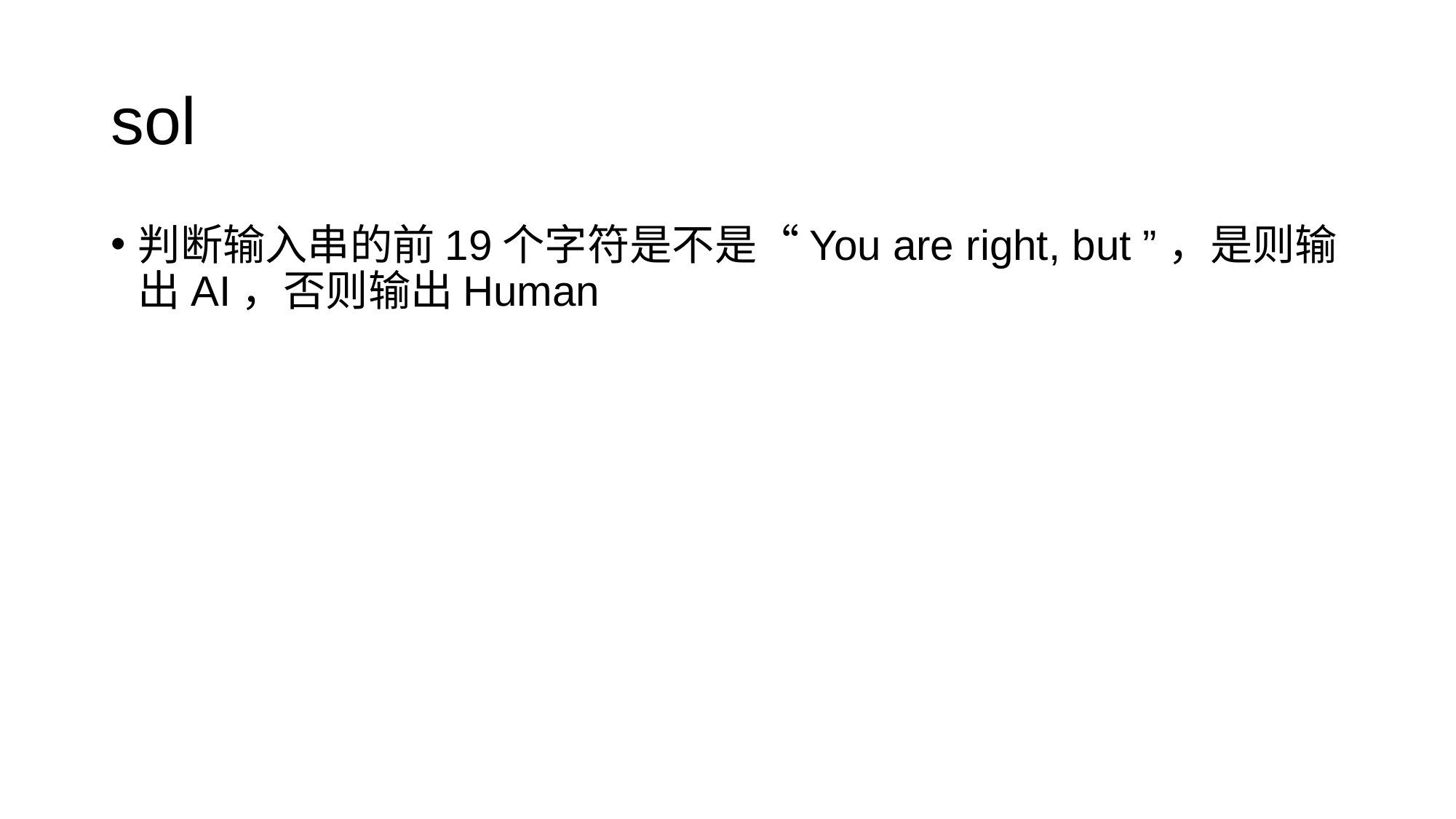

# sol
判断输入串的前19个字符是不是“You are right, but ”，是则输出AI，否则输出Human